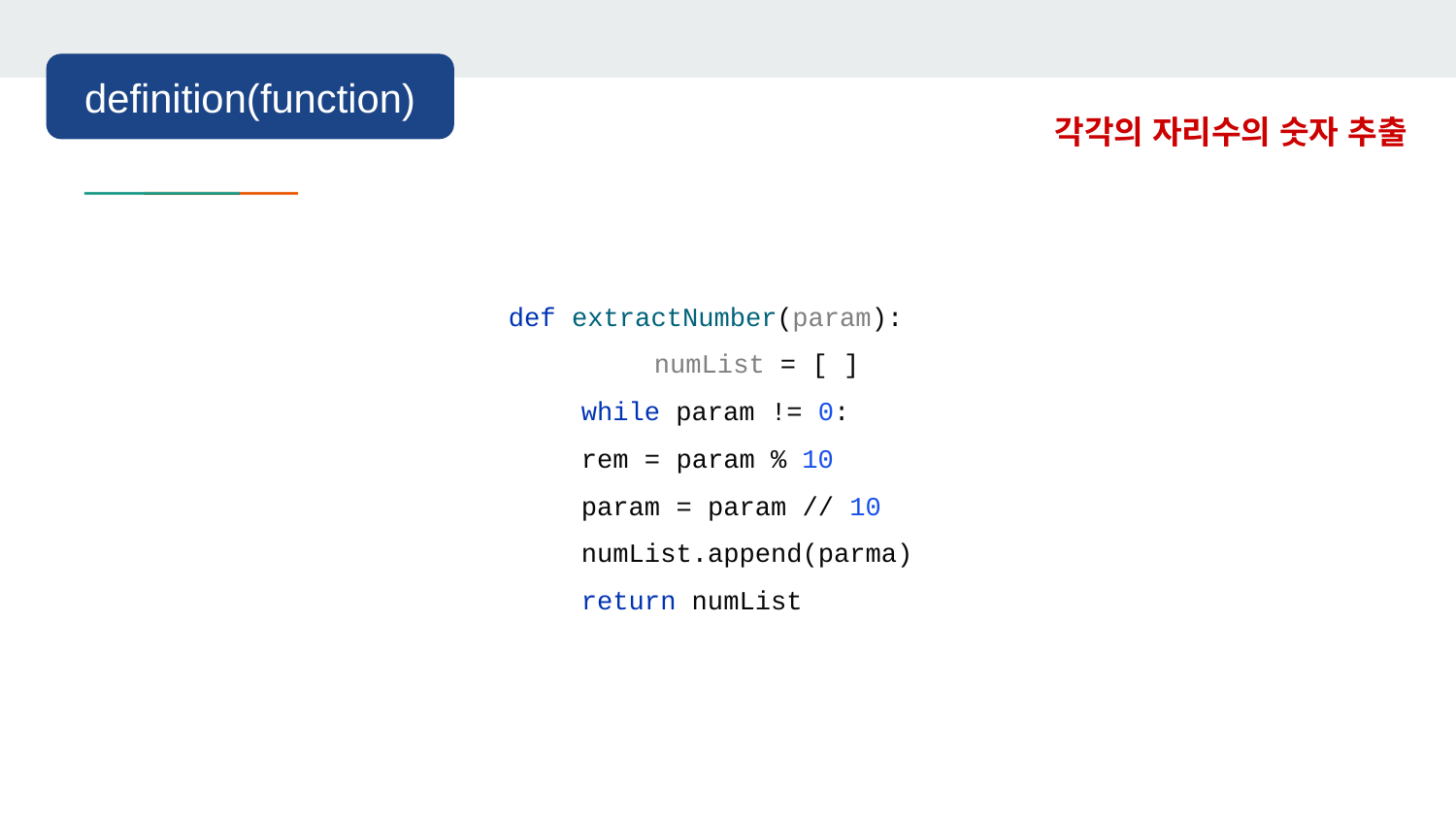

definition(function)
각각의 자리수의 숫자 추출
def extractNumber(param):
   	numList = [ ]
while param != 0:
rem = param % 10
param = param // 10
numList.append(parma)
return numList